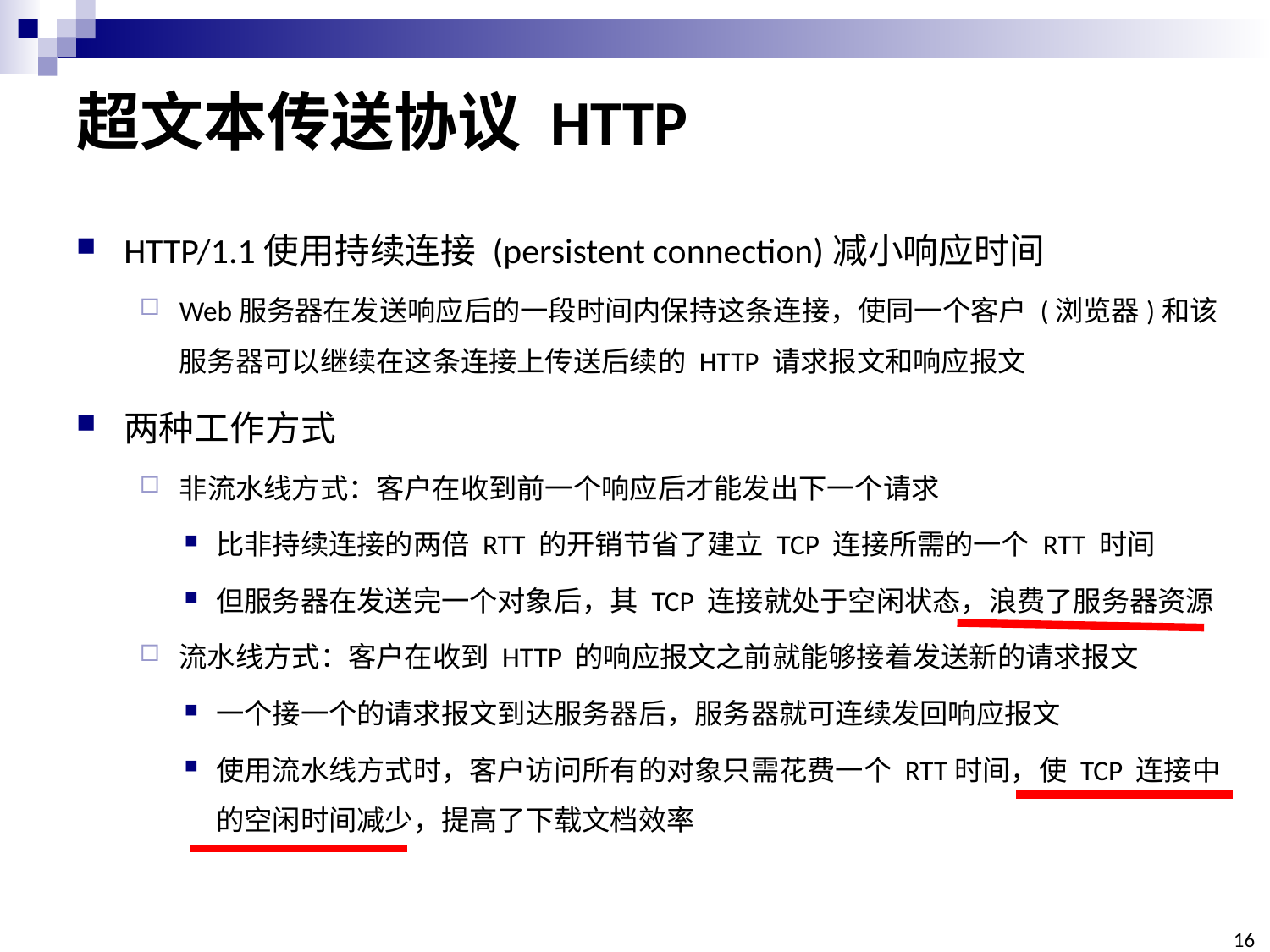

# 超文本传送协议 HTTP
HTTP/1.1使用持续连接 (persistent connection)减小响应时间
Web服务器在发送响应后的一段时间内保持这条连接，使同一个客户 (浏览器)和该服务器可以继续在这条连接上传送后续的 HTTP 请求报文和响应报文
两种工作方式
非流水线方式：客户在收到前一个响应后才能发出下一个请求
比非持续连接的两倍 RTT 的开销节省了建立 TCP 连接所需的一个 RTT 时间
但服务器在发送完一个对象后，其 TCP 连接就处于空闲状态，浪费了服务器资源
流水线方式：客户在收到 HTTP 的响应报文之前就能够接着发送新的请求报文
一个接一个的请求报文到达服务器后，服务器就可连续发回响应报文
使用流水线方式时，客户访问所有的对象只需花费一个 RTT时间，使 TCP 连接中的空闲时间减少，提高了下载文档效率
16